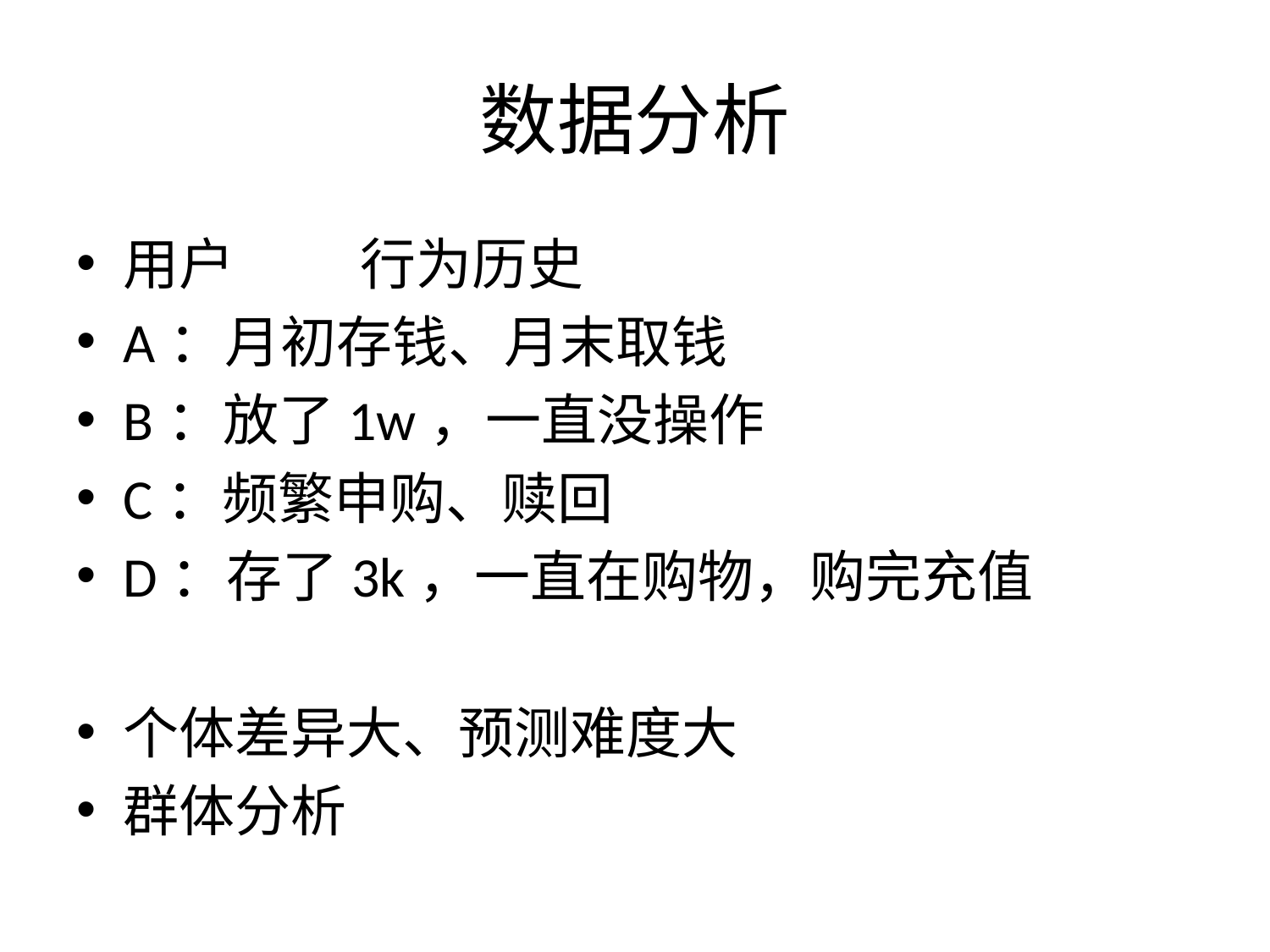

# 数据分析
用户          行为历史
A：月初存钱、月末取钱
B：放了1w，一直没操作
C：频繁申购、赎回
D：存了3k，一直在购物，购完充值

个体差异大、预测难度大
群体分析